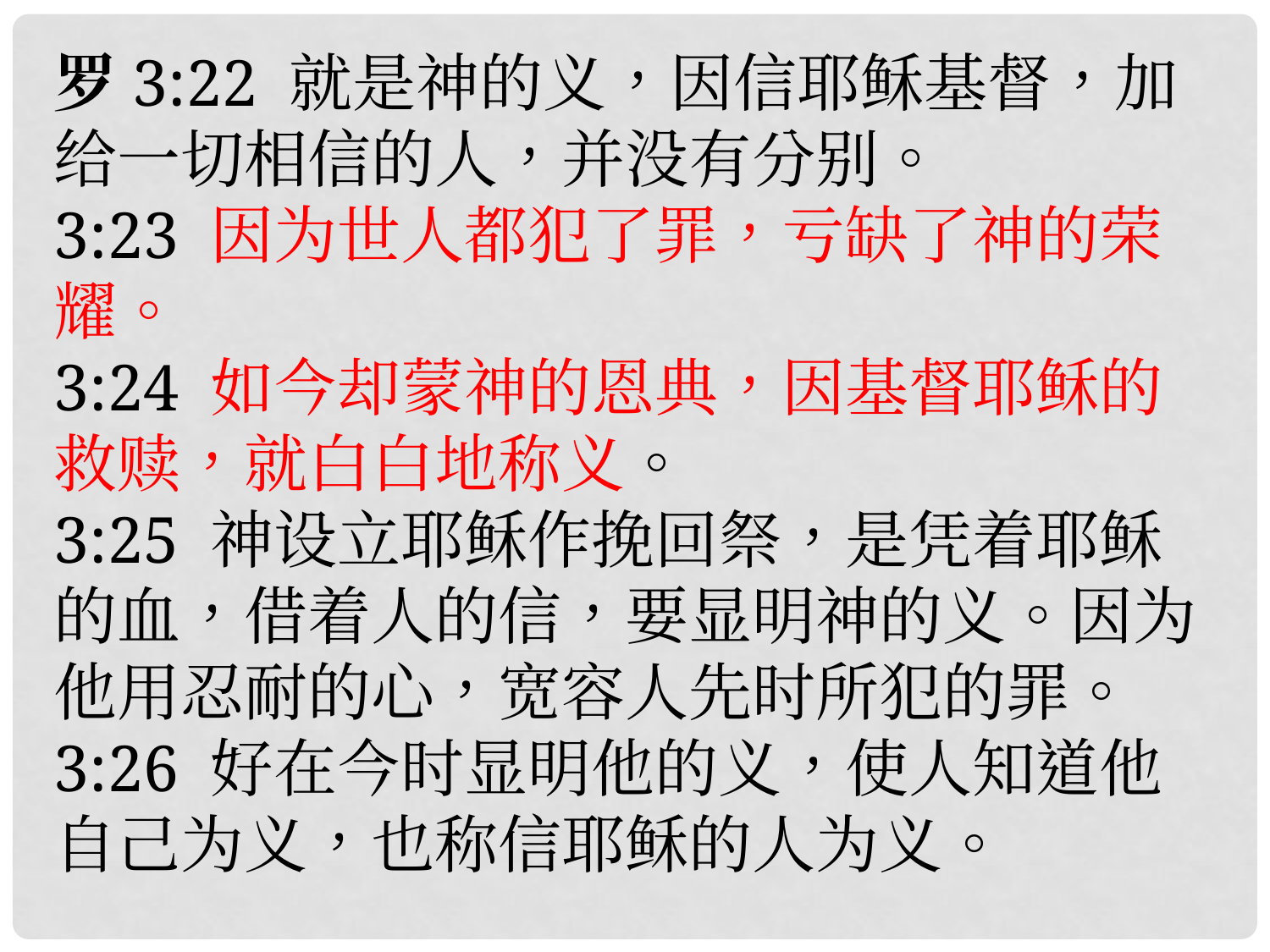

罗3:22 就是神的义，因信耶稣基督，加给一切相信的人，并没有分别。
3:23 因为世人都犯了罪，亏缺了神的荣耀。
3:24 如今却蒙神的恩典，因基督耶稣的救赎，就白白地称义。
3:25 神设立耶稣作挽回祭，是凭着耶稣的血，借着人的信，要显明神的义。因为他用忍耐的心，宽容人先时所犯的罪。
3:26 好在今时显明他的义，使人知道他自己为义，也称信耶稣的人为义。